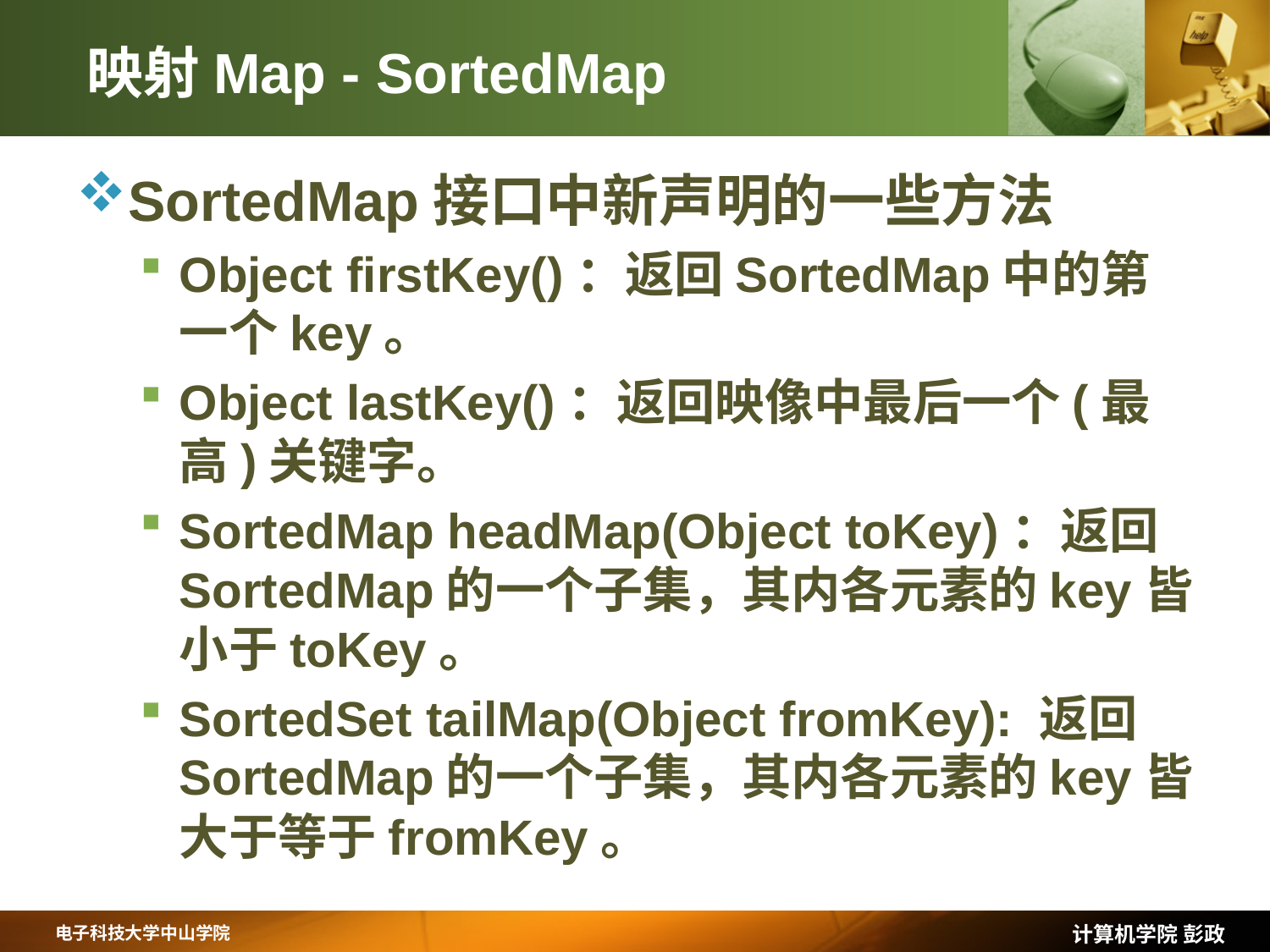

# 映射Map - SortedMap
SortedMap接口中新声明的一些方法
Object firstKey()：返回SortedMap中的第一个key。
Object lastKey()：返回映像中最后一个(最高)关键字。
SortedMap headMap(Object toKey)：返回SortedMap的一个子集，其内各元素的key皆小于toKey。
SortedSet tailMap(Object fromKey): 返回SortedMap的一个子集，其内各元素的key皆大于等于fromKey。

计算机学院 彭政
电子科技大学中山学院